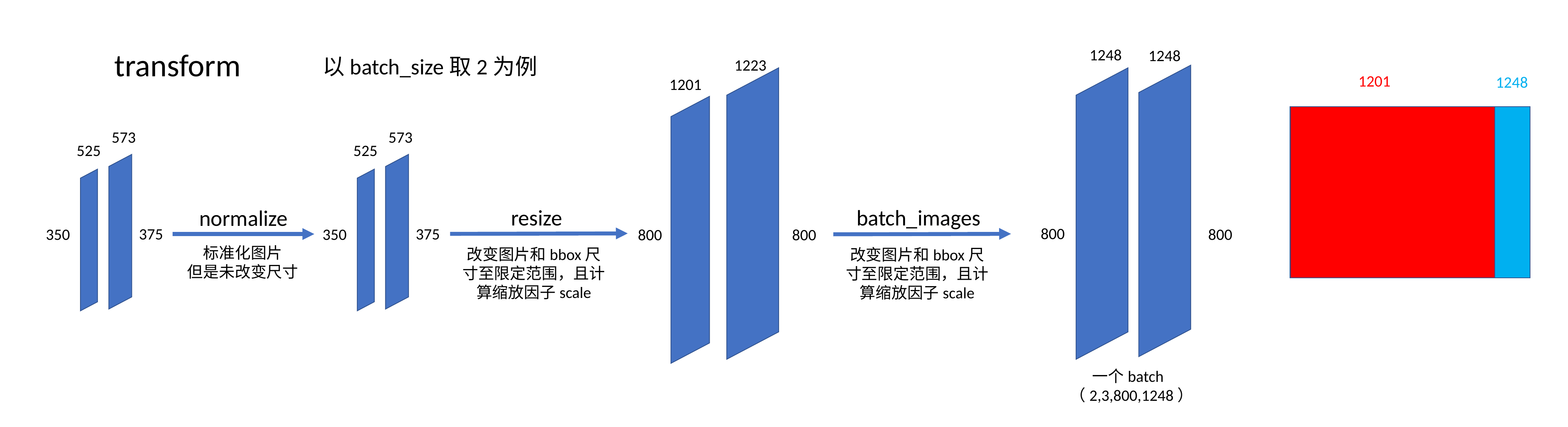

transform
1248
1248
以batch_size取2为例
1223
1201
1248
1201

573
573
525
525

batch_images
resize
normalize

800
375
375
800
350
350
800
800

标准化图片
但是未改变尺寸
改变图片和bbox尺寸至限定范围，且计算缩放因子scale
改变图片和bbox尺寸至限定范围，且计算缩放因子scale
一个batch
 （2,3,800,1248）